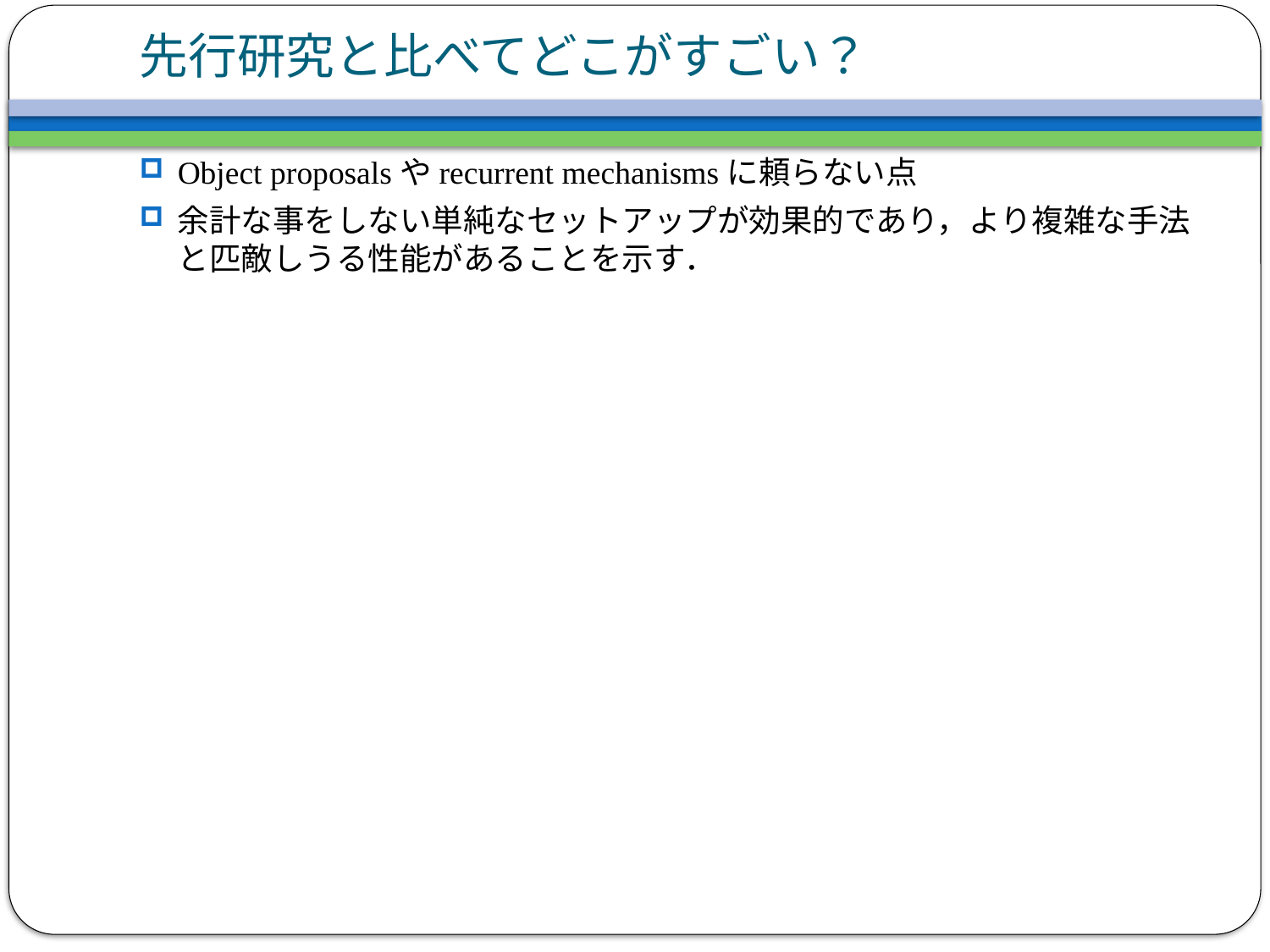

# 先行研究と比べてどこがすごい？
Object proposalsやrecurrent mechanismsに頼らない点
余計な事をしない単純なセットアップが効果的であり，より複雑な手法と匹敵しうる性能があることを示す．